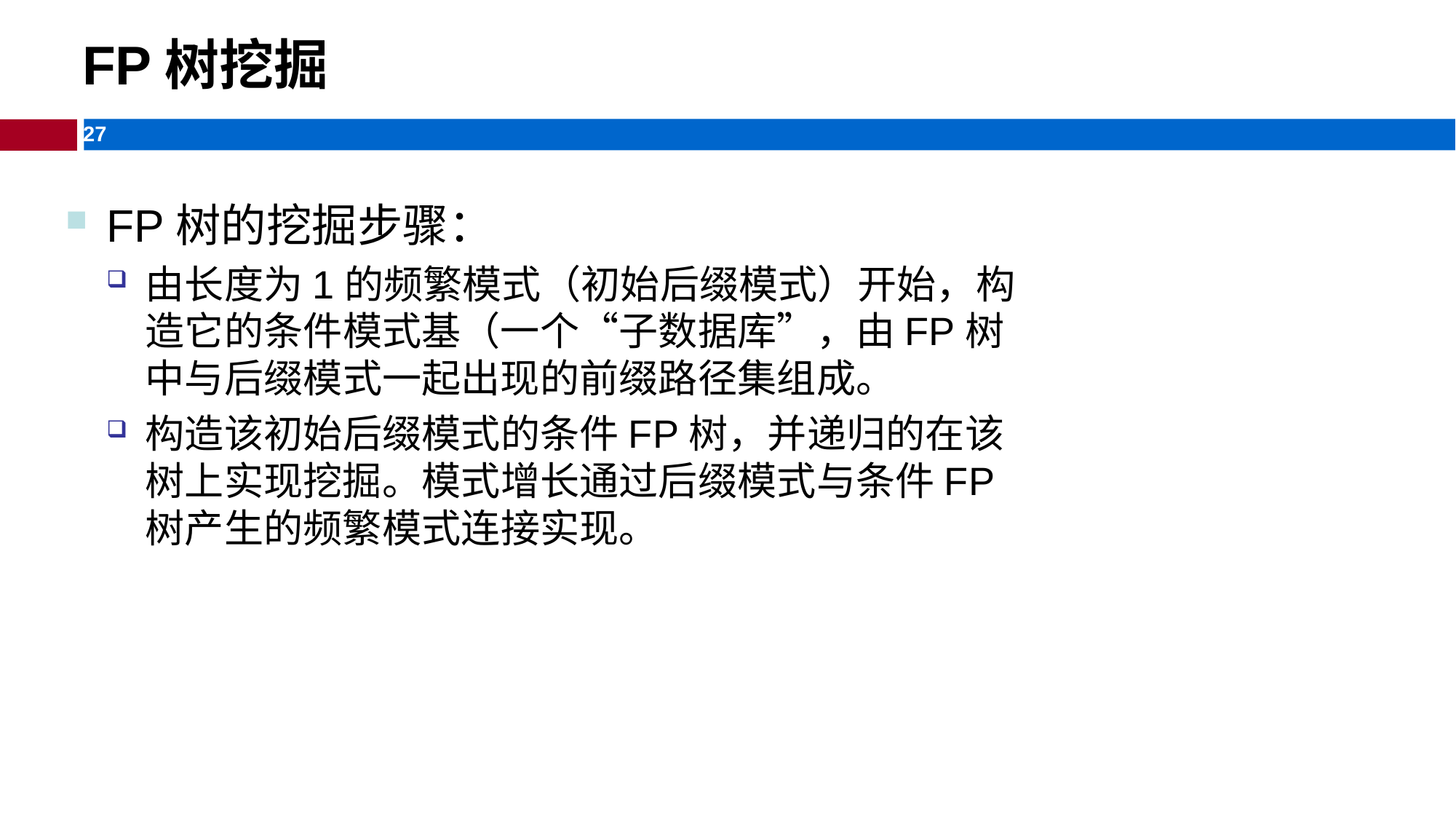

FP树挖掘
FP树的挖掘步骤：
由长度为1的频繁模式（初始后缀模式）开始，构造它的条件模式基（一个“子数据库”，由FP树中与后缀模式一起出现的前缀路径集组成。
构造该初始后缀模式的条件FP树，并递归的在该树上实现挖掘。模式增长通过后缀模式与条件FP树产生的频繁模式连接实现。